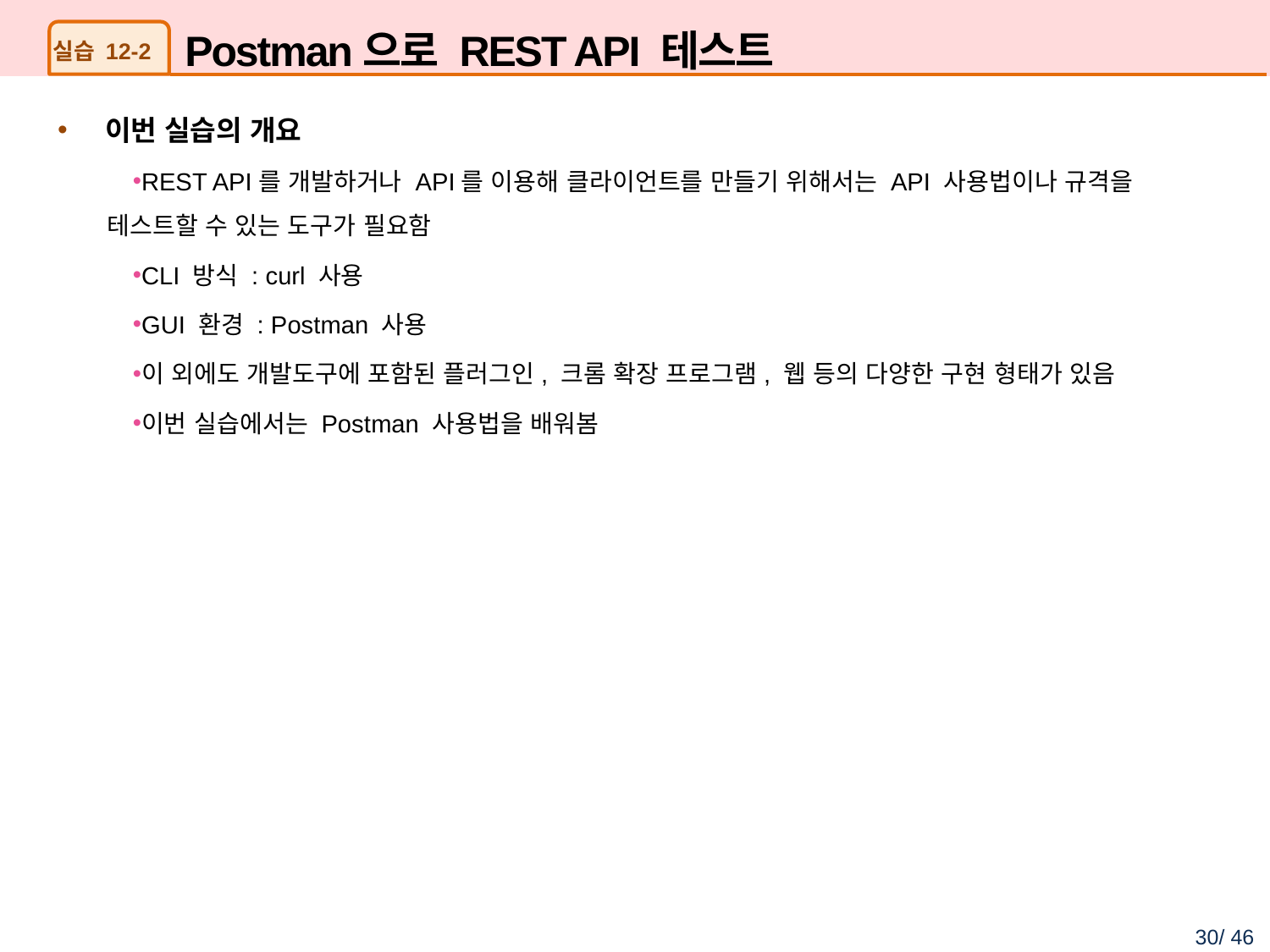

# Postman으로 REST API 테스트
실습 12-2
이번 실습의 개요
REST API를 개발하거나 API를 이용해 클라이언트를 만들기 위해서는 API 사용법이나 규격을 테스트할 수 있는 도구가 필요함
CLI 방식 : curl 사용
GUI 환경 : Postman 사용
이 외에도 개발도구에 포함된 플러그인, 크롬 확장 프로그램, 웹 등의 다양한 구현 형태가 있음
이번 실습에서는 Postman 사용법을 배워봄